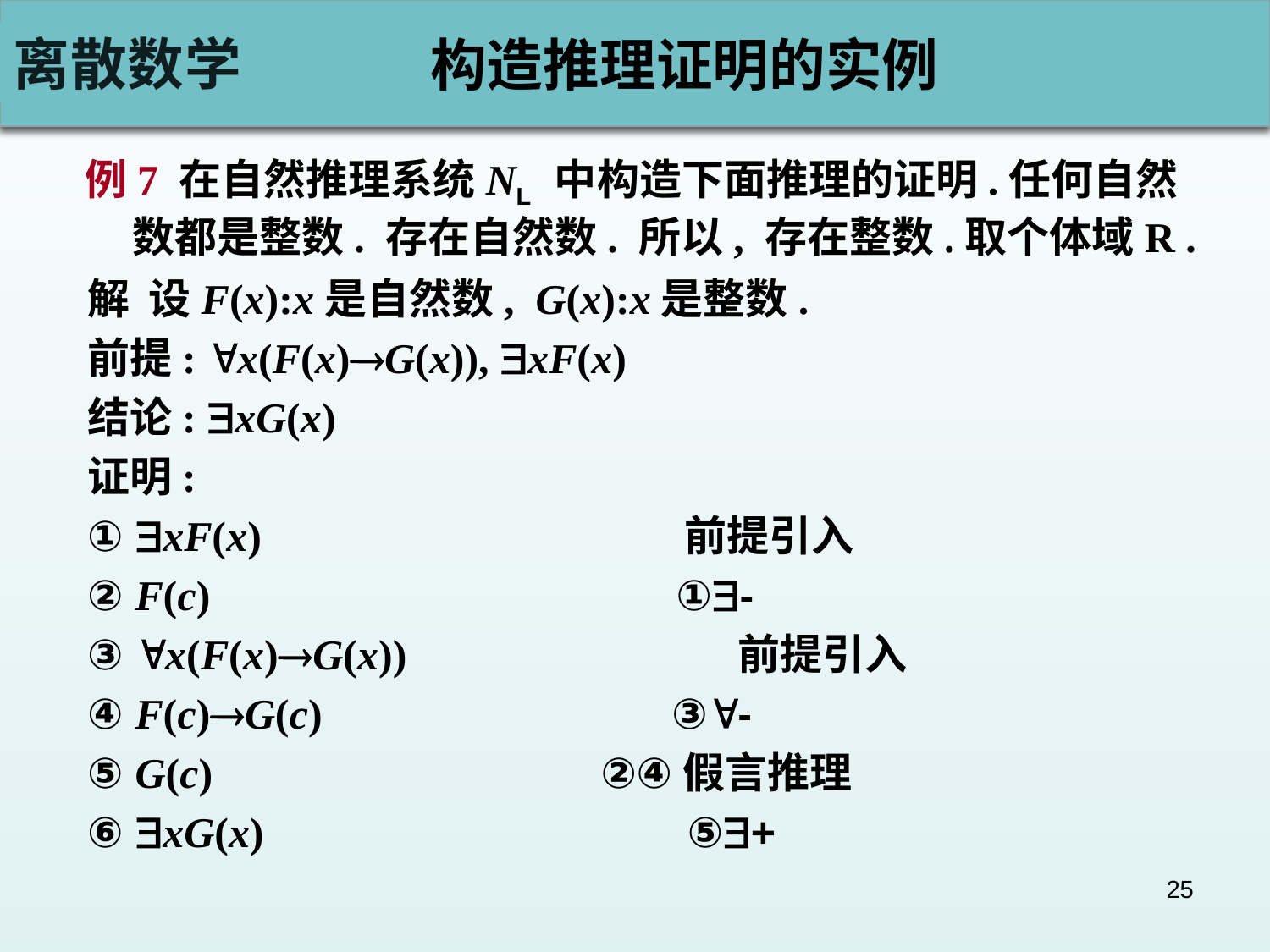

# 构造推理证明的实例
例7 在自然推理系统NL  中构造下面推理的证明.任何自然数都是整数. 存在自然数. 所以, 存在整数.取个体域R .
解  设F(x):x是自然数,  G(x):x是整数.
前提: ∀x(F(x)→G(x)), ∃xF(x)
结论: ∃xG(x)
证明:
① ∃xF(x)                                       前提引入
② F(c)                                            ①∃-
③ ∀x(F(x)→G(x)) 		        前提引入
④ F(c)→G(c)                                 ③∀-
⑤ G(c)			        ②④假言推理
⑥ ∃xG(x)                                        ⑤∃+
25